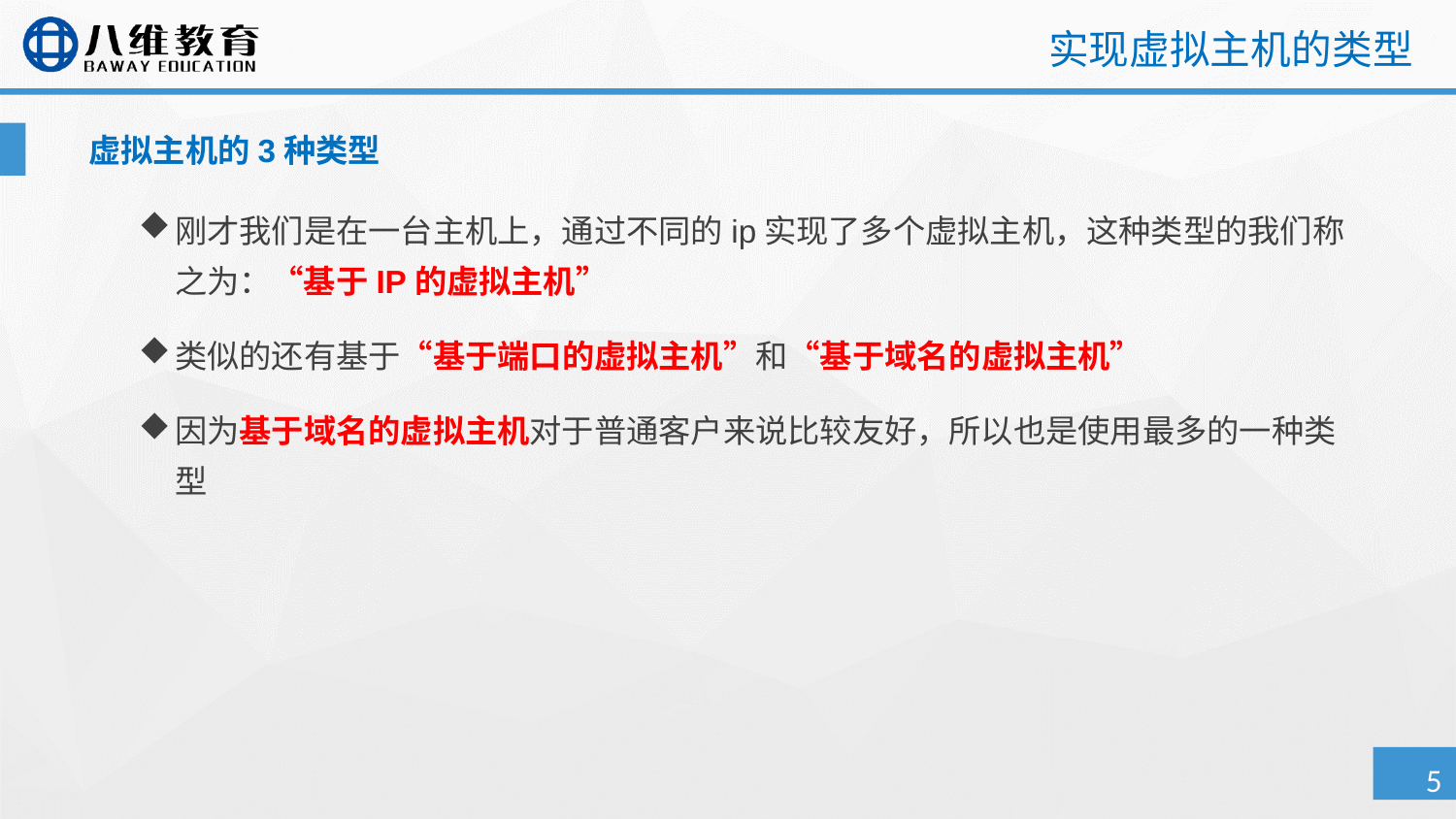

# 实现虚拟主机的类型
虚拟主机的3种类型
刚才我们是在一台主机上，通过不同的ip实现了多个虚拟主机，这种类型的我们称之为：“基于IP的虚拟主机”
类似的还有基于“基于端口的虚拟主机”和“基于域名的虚拟主机”
因为基于域名的虚拟主机对于普通客户来说比较友好，所以也是使用最多的一种类型